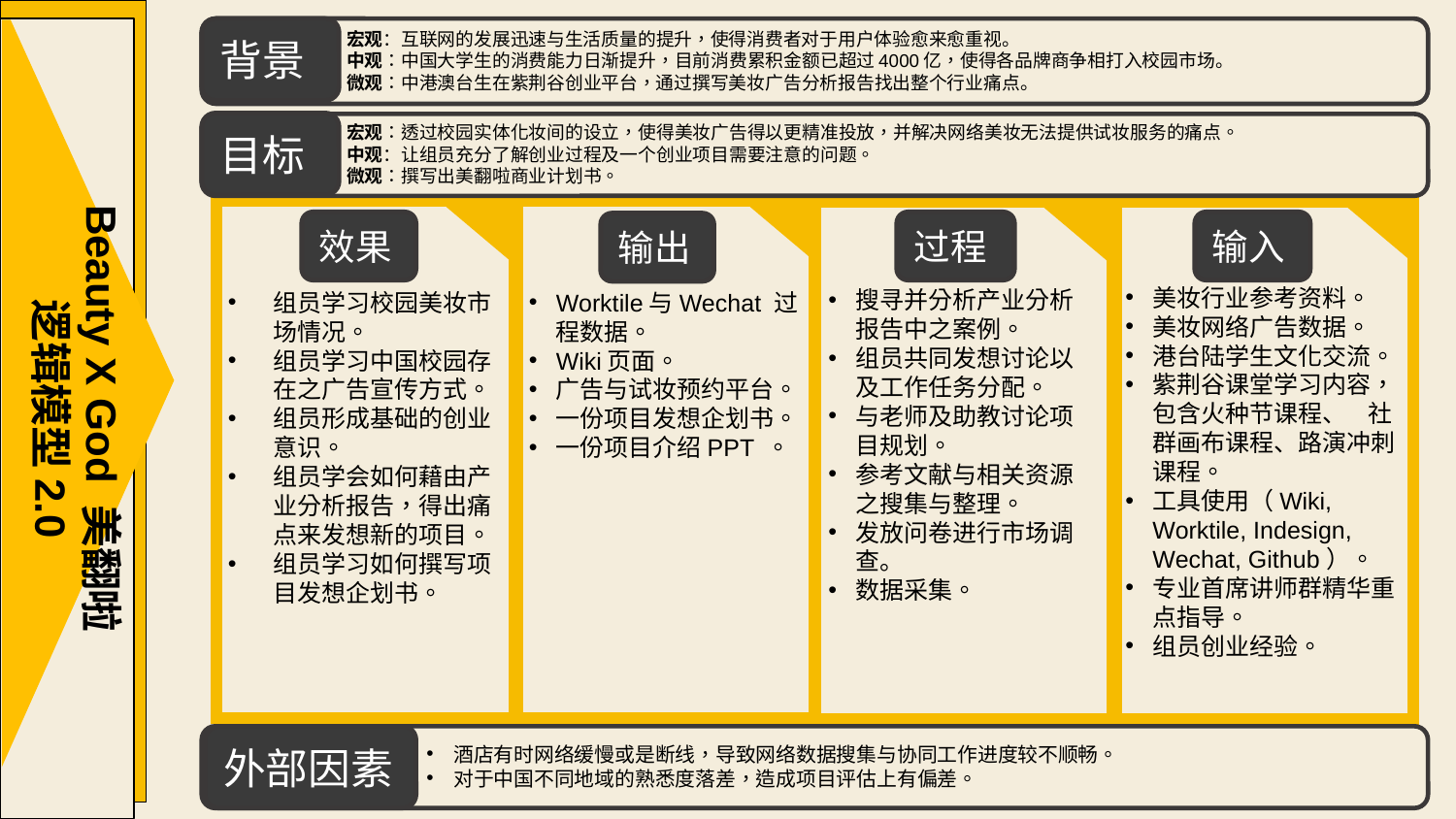

Beauty X God 美翻啦
逻辑模型2.0

背景
目标

外部因素
宏观：互联网的发展迅速与生活质量的提升，使得消费者对于用户体验愈来愈重视。
中观：中国大学生的消费能力日渐提升，目前消费累积金额已超过4000亿，使得各品牌商争相打入校园市场。
微观：中港澳台生在紫荆谷创业平台，通过撰写美妆广告分析报告找出整个行业痛点。
宏观：透过校园实体化妆间的设立，使得美妆广告得以更精准投放，并解决网络美妆无法提供试妆服务的痛点。
中观：让组员充分了解创业过程及一个创业项目需要注意的问题。
微观：撰写出美翻啦商业计划书。
效果
过程
输入
输出
美妆行业参考资料。
美妆网络广告数据。
港台陆学生文化交流。
紫荆谷课堂学习内容，包含火种节课程、    社群画布课程、路演冲刺课程。
工具使用（Wiki,    Worktile, Indesign, Wechat, Github）。
专业首席讲师群精华重点指导。
组员创业经验。

搜寻并分析产业分析报告中之案例。
组员共同发想讨论以及工作任务分配。
与老师及助教讨论项目规划。
参考文献与相关资源之搜集与整理。
发放问卷进行市场调查。
数据采集。

Worktile与Wechat 过程数据。
Wiki页面。
广告与试妆预约平台。
一份项目发想企划书。
一份项目介绍PPT 。
组员学习校园美妆市场情况。
组员学习中国校园存在之广告宣传方式。
组员形成基础的创业意识。
组员学会如何藉由产业分析报告，得出痛点来发想新的项目。
组员学习如何撰写项目发想企划书。

酒店有时网络缓慢或是断线，导致网络数据搜集与协同工作进度较不顺畅。
对于中国不同地域的熟悉度落差，造成项目评估上有偏差。